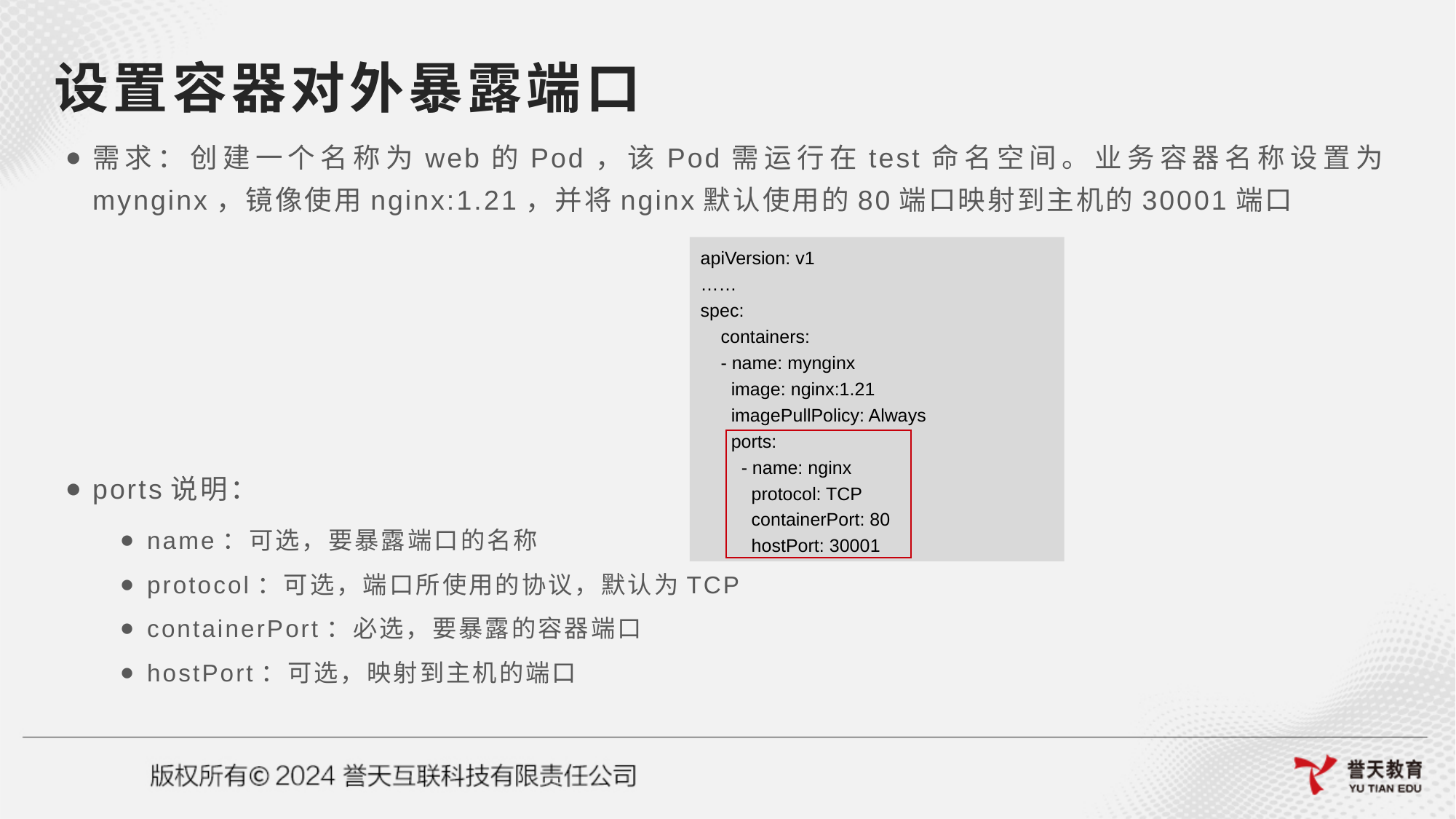

# 设置容器对外暴露端口
需求：创建一个名称为web的Pod，该Pod需运行在test命名空间。业务容器名称设置为mynginx，镜像使用nginx:1.21，并将nginx默认使用的80端口映射到主机的30001端口

ports说明：
name：可选，要暴露端口的名称
protocol：可选，端口所使用的协议，默认为TCP
containerPort：必选，要暴露的容器端口
hostPort：可选，映射到主机的端口
apiVersion: v1
……
spec:
    containers:
    - name: mynginx
      image: nginx:1.21
      imagePullPolicy: Always
      ports:
        - name: nginx
          protocol: TCP
          containerPort: 80
          hostPort: 30001